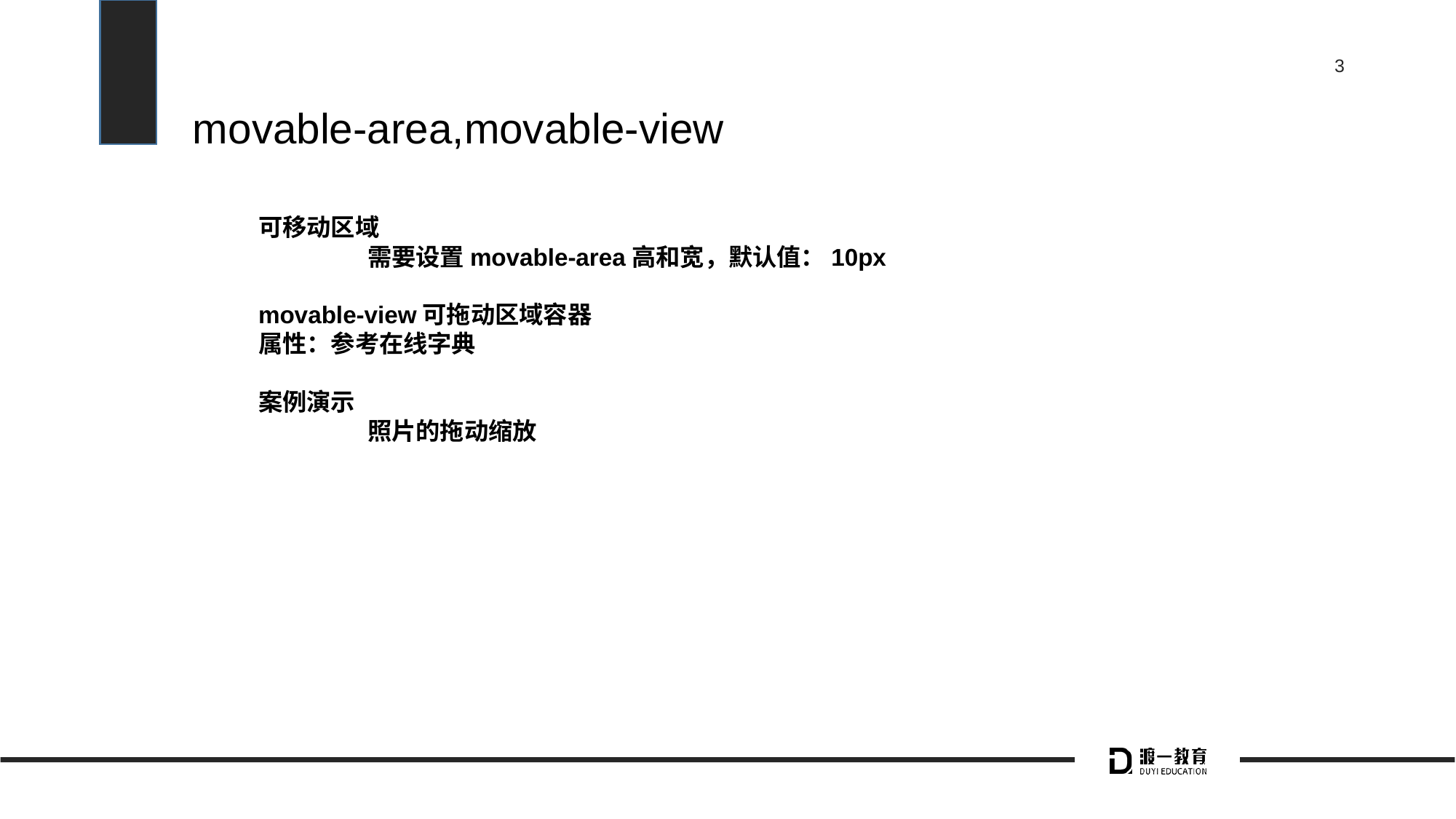

# movable-area,movable-view
可移动区域
	需要设置movable-area高和宽，默认值：10px

movable-view可拖动区域容器
属性：参考在线字典

案例演示
	照片的拖动缩放